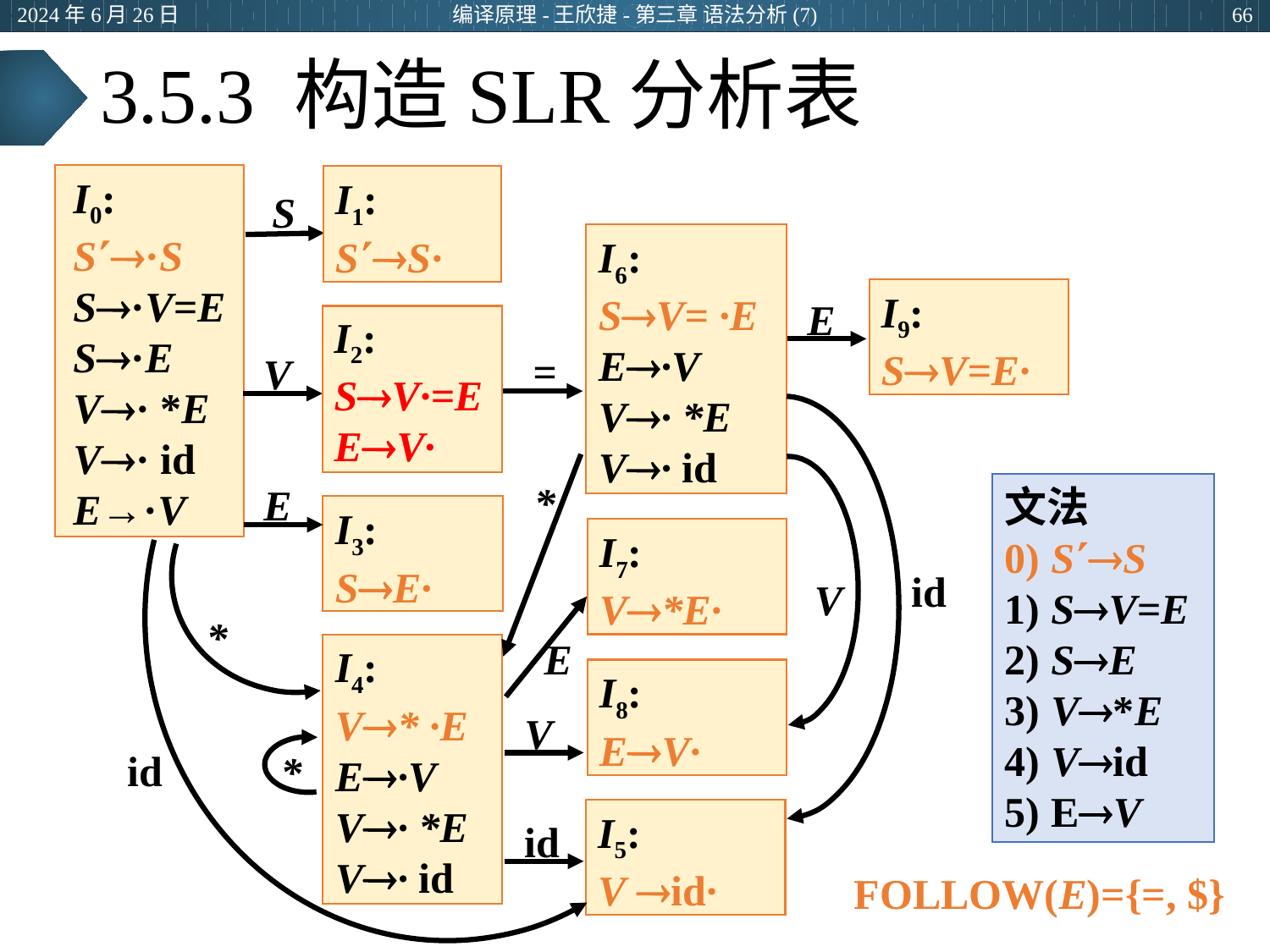

2024年6月26日
编译原理-王欣捷-第三章 语法分析(7)
66
# 3.5.3 构造SLR分析表

I0:
S′→·S
S→·V=E
S→·E
V→· *E
V→· id
E→·V

I1:
S′→S·
S

I6:
S→V= ·E
E→·V
V→· *E
V→· id
I9:
S→V=E·

E
I2:
S→V·=E
E→V·

id
=
V

id

*
*

V
E
文法
0) S′→S
1) S→V=E
2) S→E
3) V→*E
4) V→id
5) E→V

I3:
S→E·
I7:
V→*E·

E
I4:
V→* ·E
E→·V V→· *E
V→· id

I8:
E→V·

V

*
I5:
V →id·

id
FOLLOW(E)={=, $}